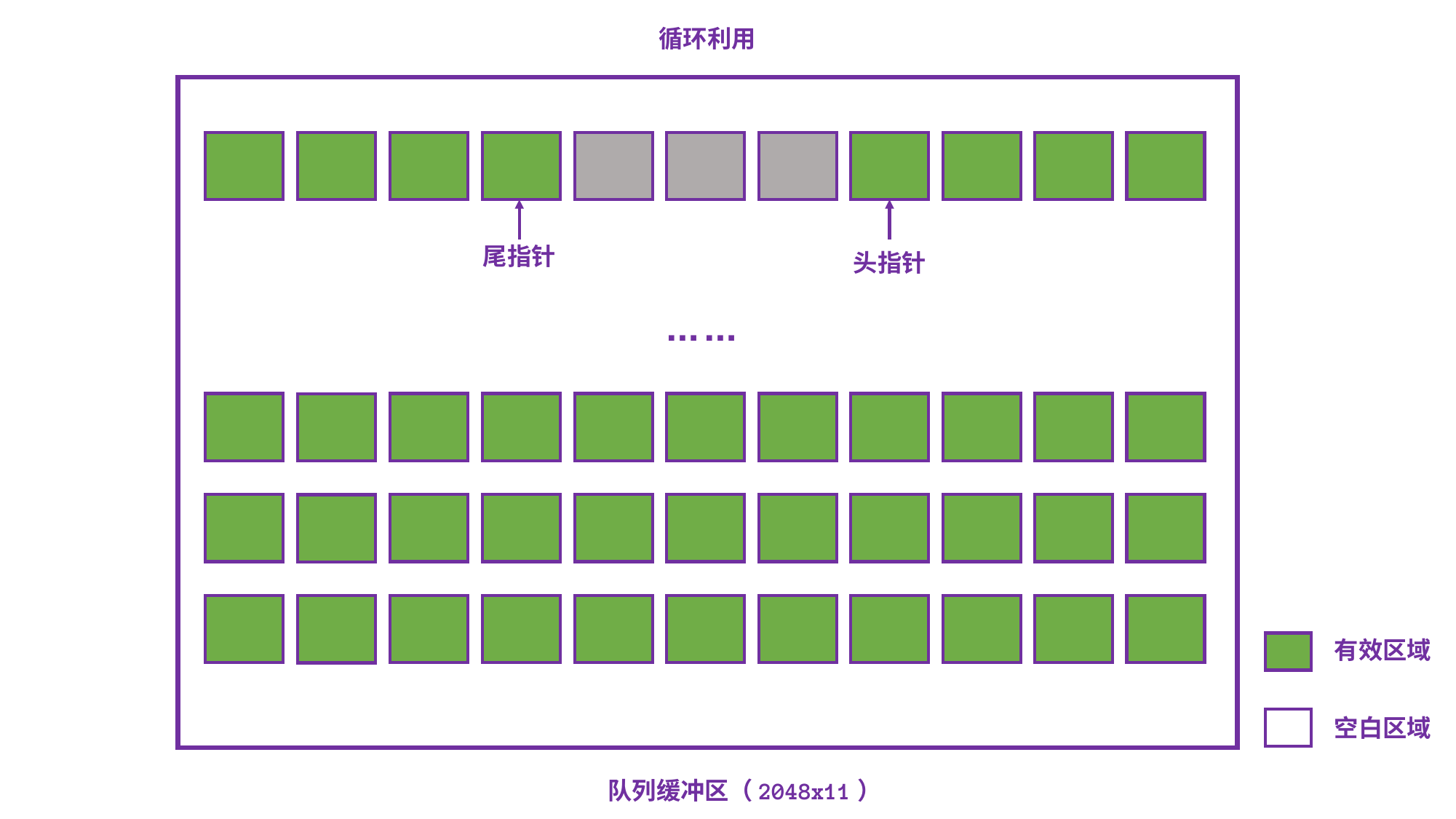

循环利用

尾指针
头指针
…
…

有效区域

空白区域

队列缓冲区（2048x11）